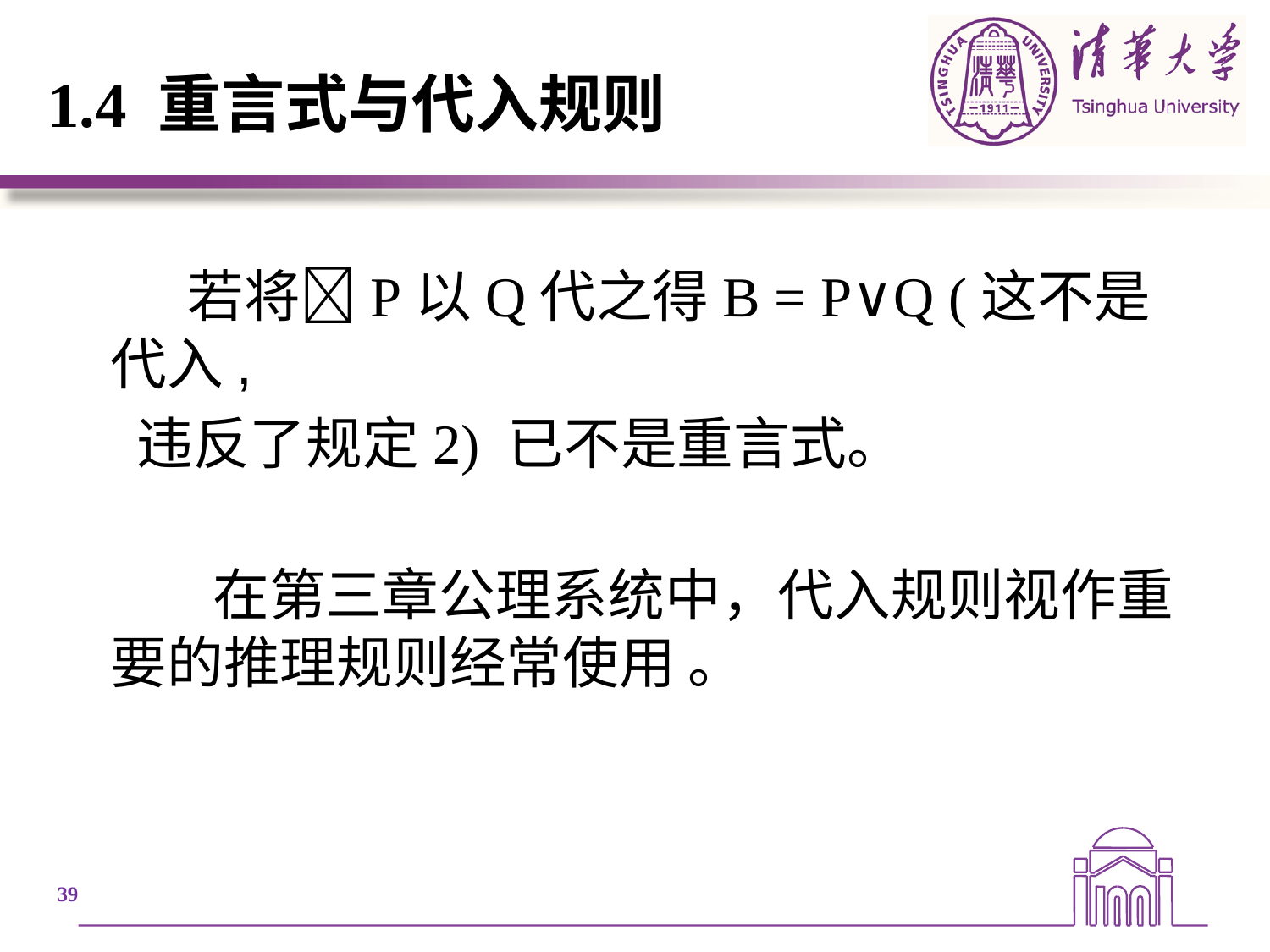

# 1.4 重言式与代入规则
     若将¬P以Q代之得B = P∨Q (这不是代入,
 违反了规定2) 已不是重言式。

       在第三章公理系统中，代入规则视作重要的推理规则经常使用 。